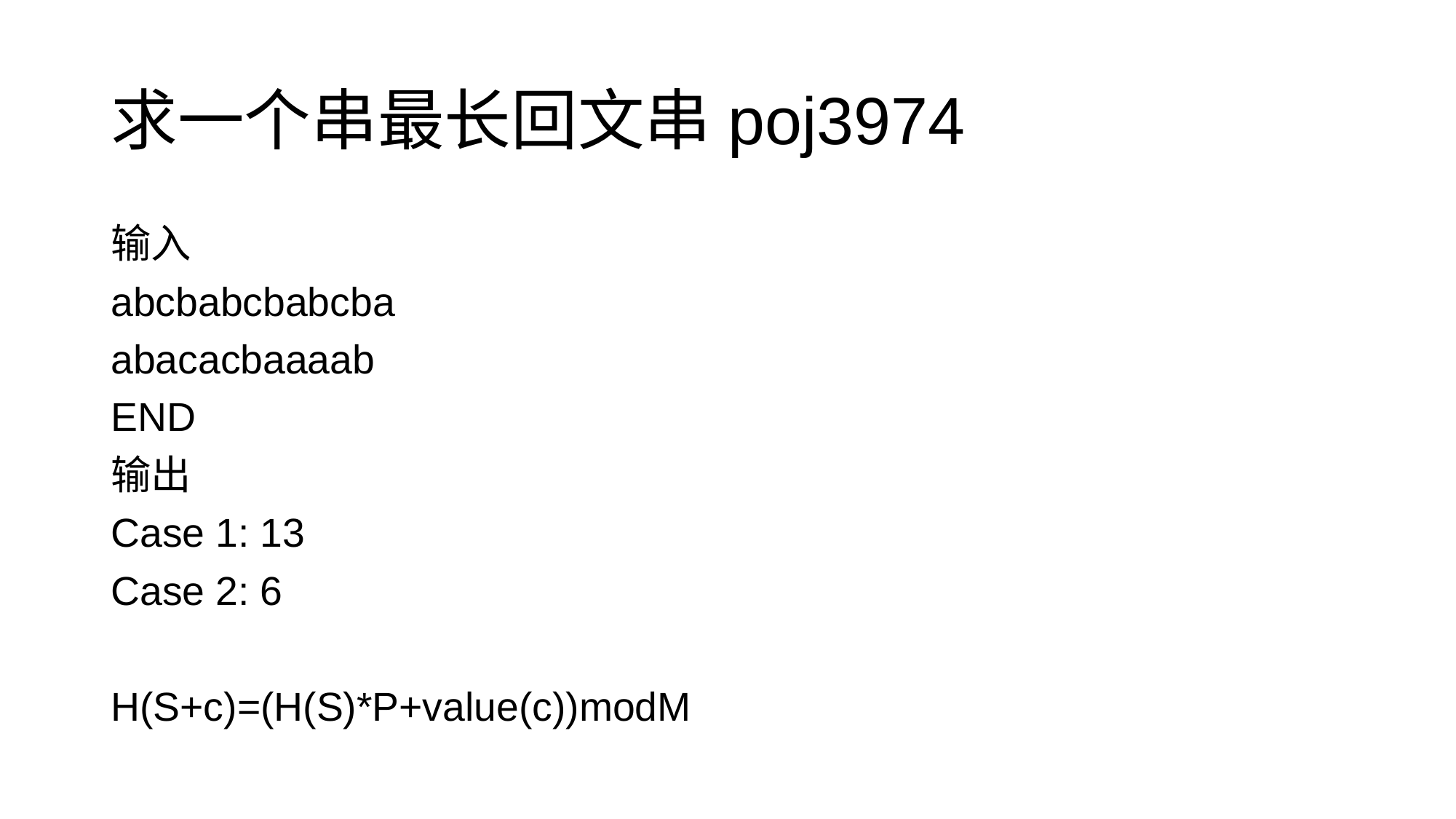

# 求一个串最长回文串poj3974
输入
abcbabcbabcba
abacacbaaaab
END
输出
Case 1: 13
Case 2: 6

H(S+c)=(H(S)*P+value(c))modM